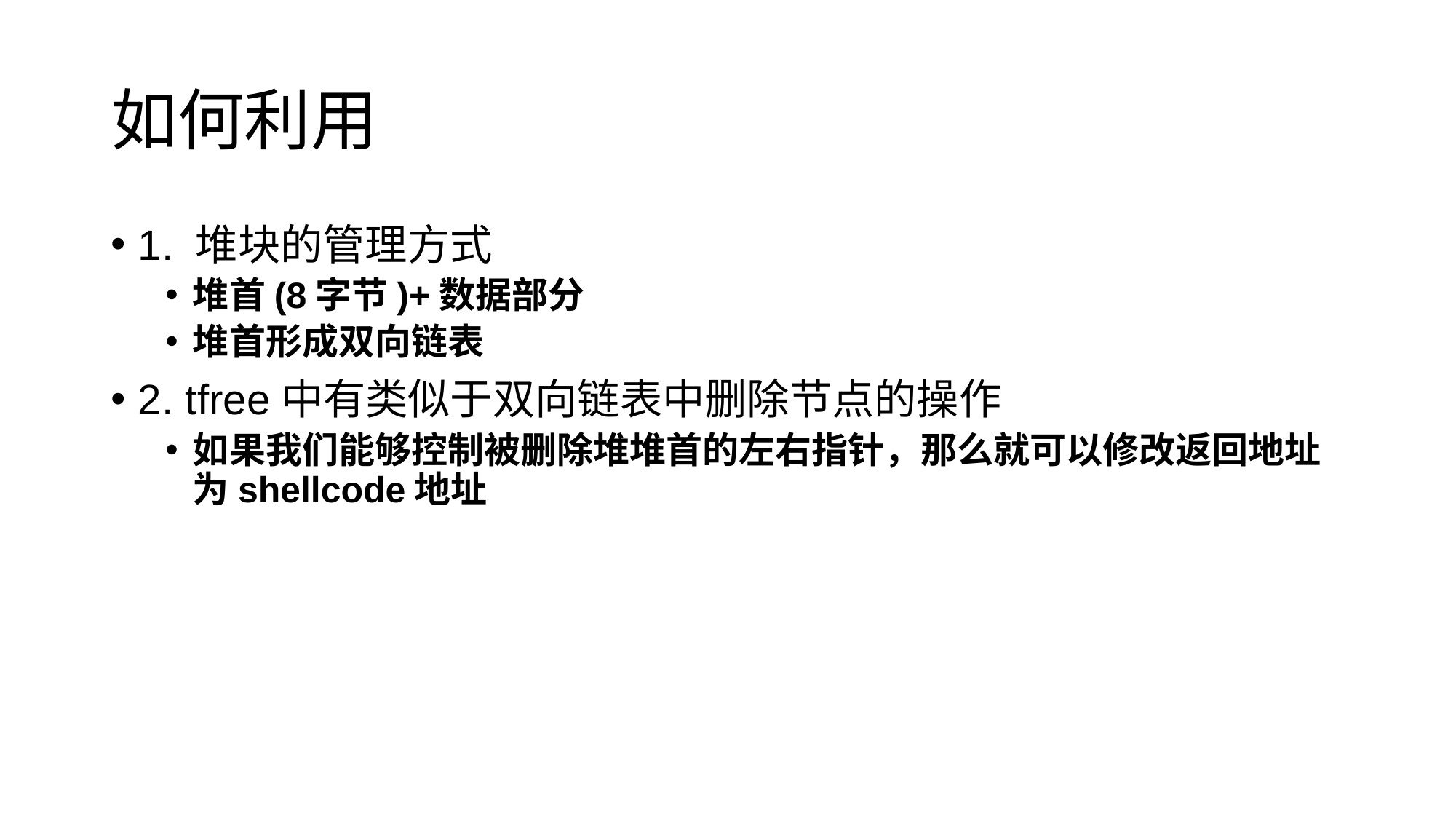

# 如何利用
1. 堆块的管理方式
堆首(8字节)+数据部分
堆首形成双向链表
2. tfree中有类似于双向链表中删除节点的操作
如果我们能够控制被删除堆堆首的左右指针，那么就可以修改返回地址为shellcode地址